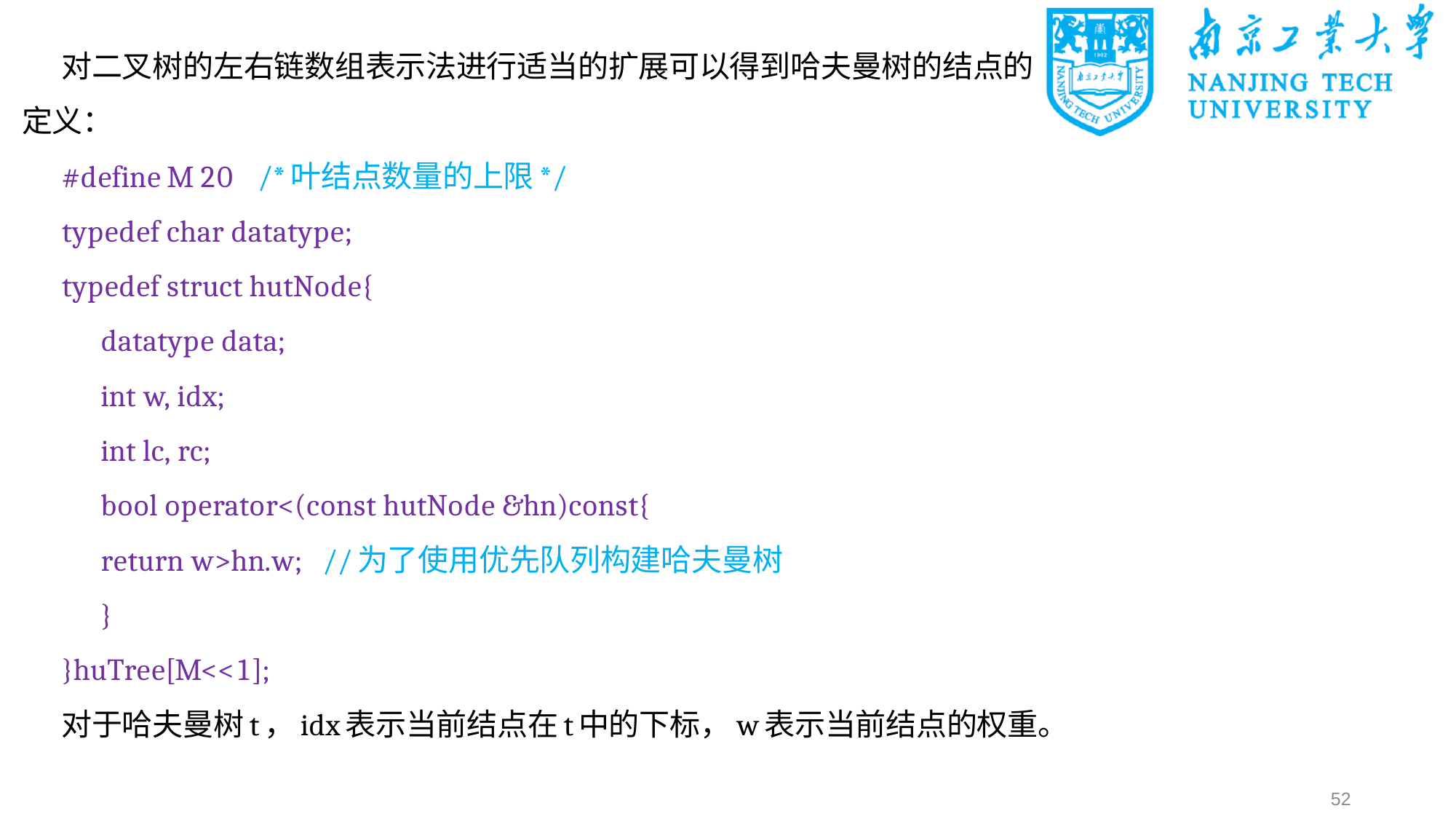

对二叉树的左右链数组表示法进行适当的扩展可以得到哈夫曼树的结点的定义：
#define M 20		/*叶结点数量的上限*/
typedef char datatype;
typedef struct hutNode{
	datatype data;
	int w, idx;
	int lc, rc;
	bool operator<(const hutNode &hn)const{
		return w>hn.w;   //为了使用优先队列构建哈夫曼树
	}
}huTree[M<<1];
对于哈夫曼树t，idx表示当前结点在t中的下标，w表示当前结点的权重。
52